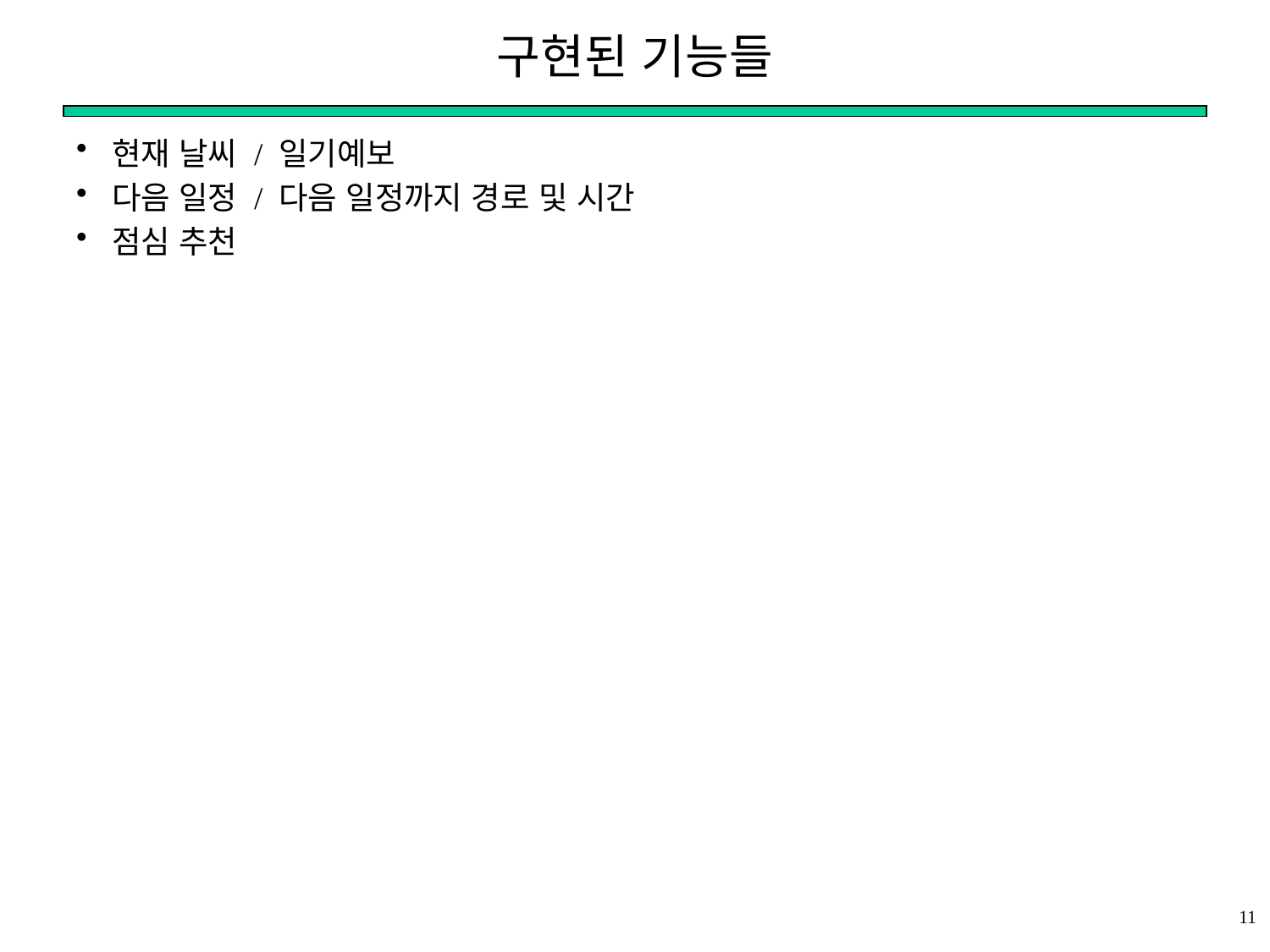

# 구현된 기능들
현재 날씨 / 일기예보
다음 일정 / 다음 일정까지 경로 및 시간
점심 추천

11